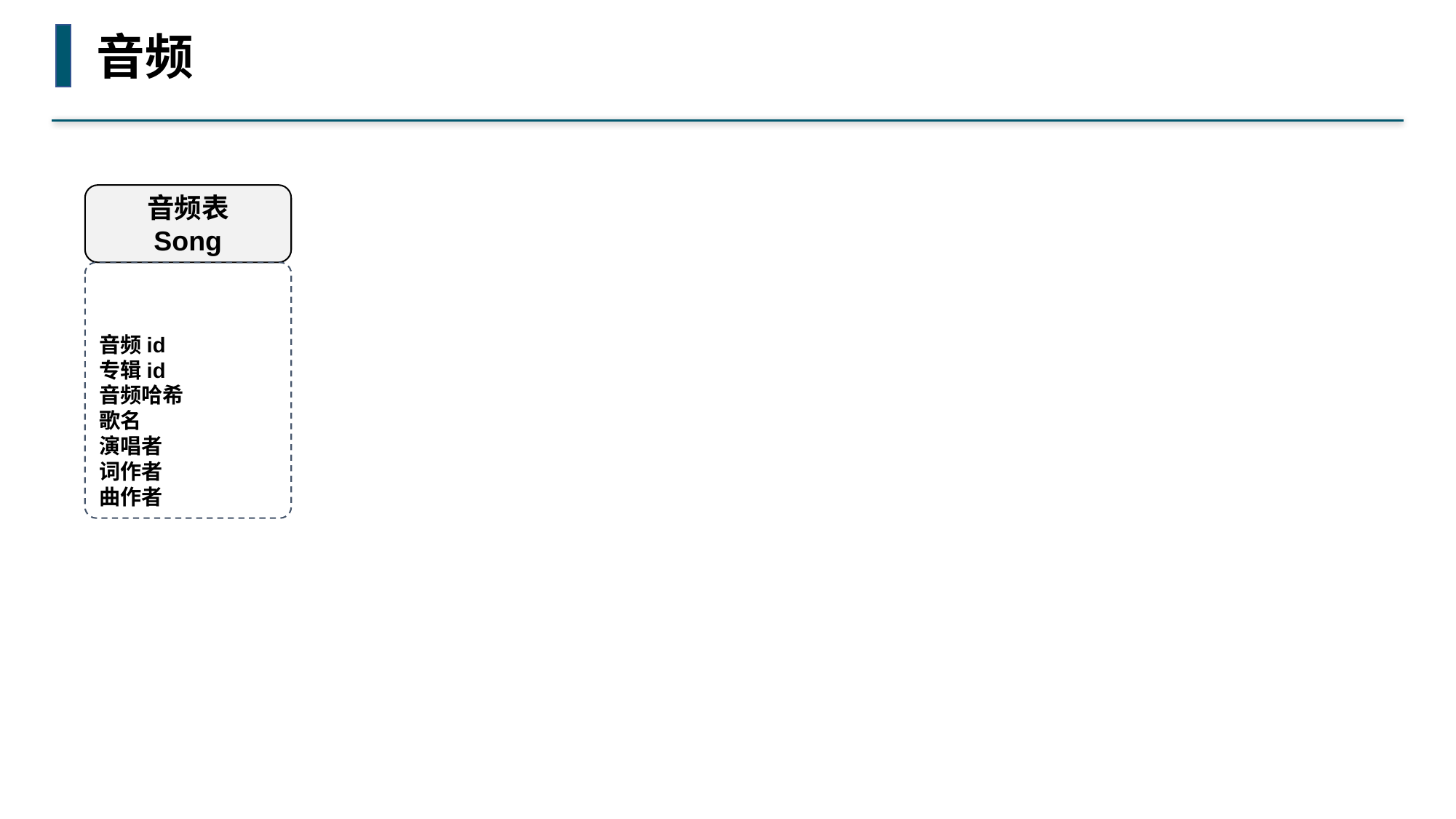

音频

音频表
Song
音频id
专辑id
音频哈希
歌名
演唱者
词作者
曲作者